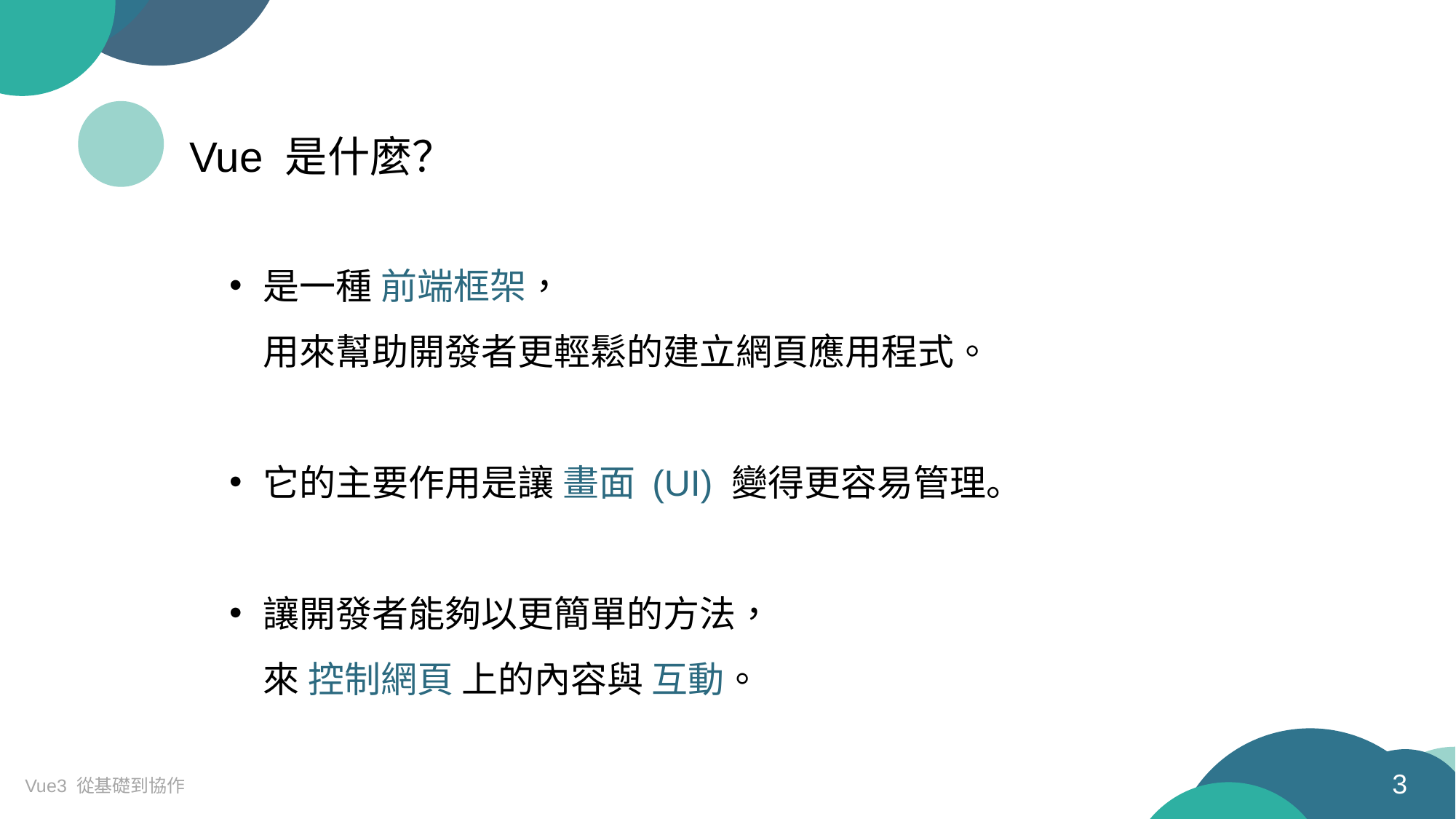

Vue 是什麼？
是一種 前端框架，
用來幫助開發者更輕鬆的建立網頁應用程式。

它的主要作用是讓 畫面 (UI) 變得更容易管理。

讓開發者能夠以更簡單的方法，
來 控制網頁 上的內容與 互動。

3
Vue3 從基礎到協作